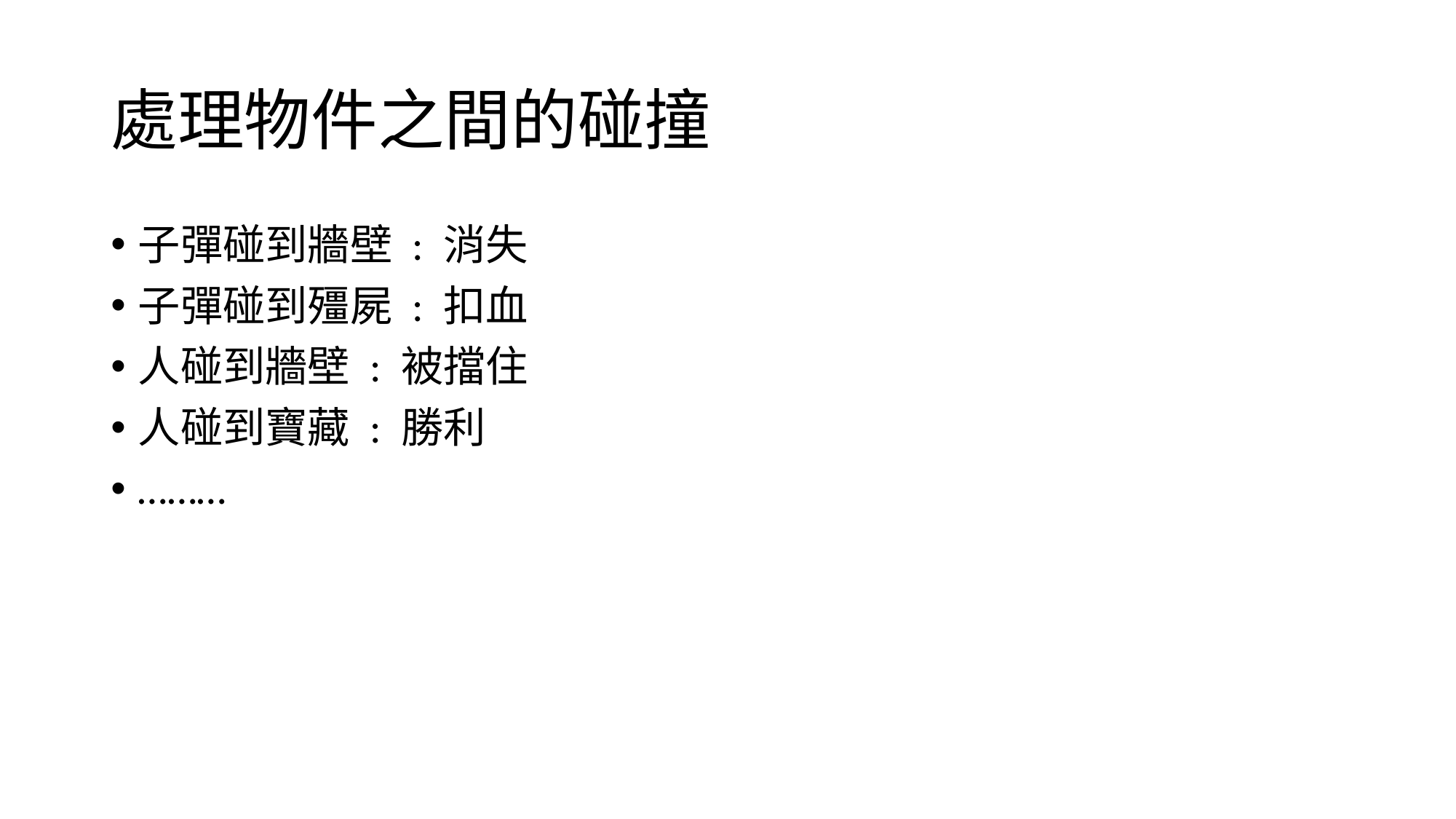

# 處理物件之間的碰撞
子彈碰到牆壁 : 消失
子彈碰到殭屍 : 扣血
人碰到牆壁 : 被擋住
人碰到寶藏 : 勝利
………